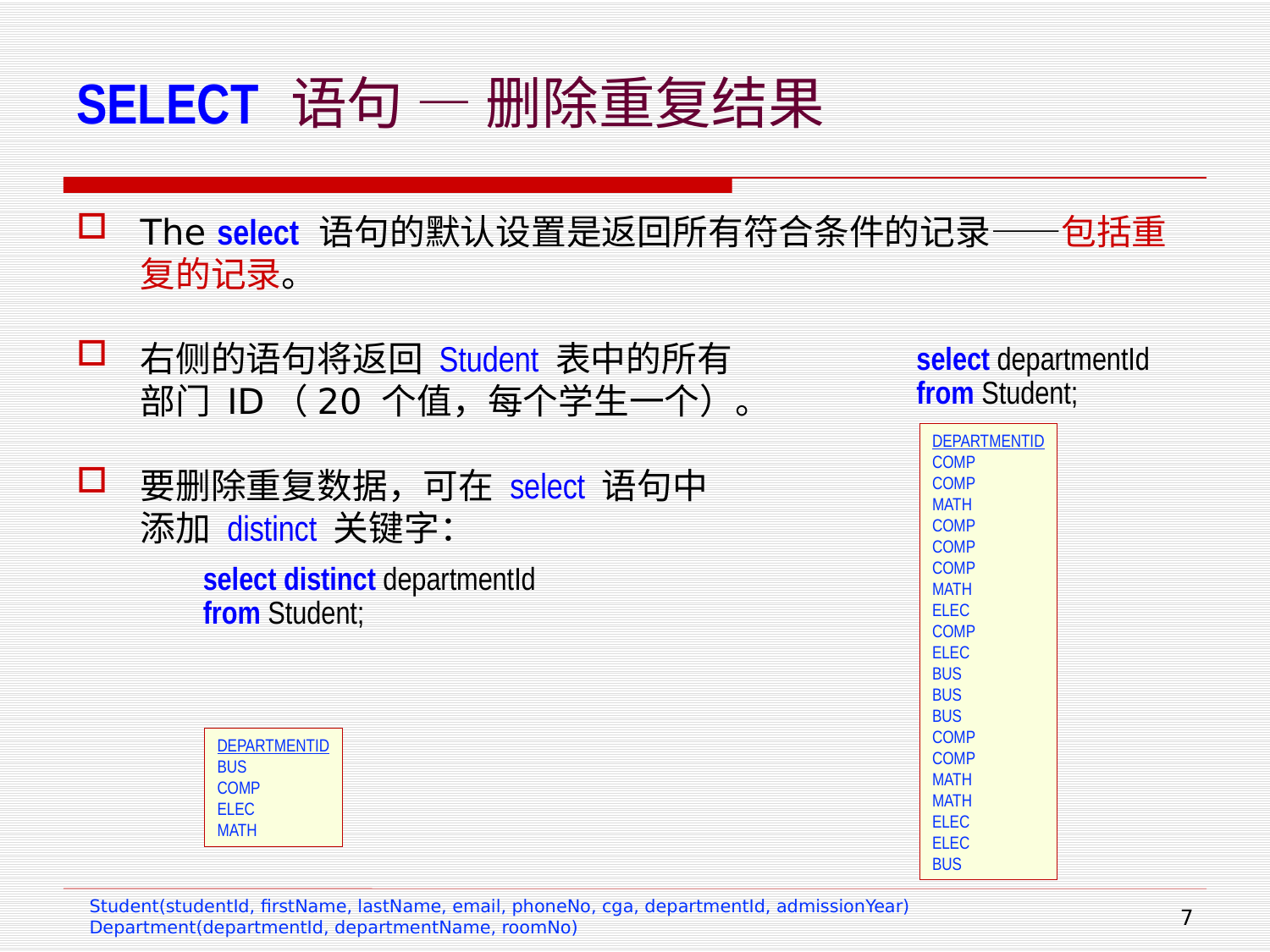

# SELECT 语句 — 删除重复结果
The select 语句的默认设置是返回所有符合条件的记录——包括重复的记录。
右侧的语句将返回 Student 表中的所有
部门 ID（20 个值，每个学生一个）。
要删除重复数据，可在 select 语句中
添加 distinct 关键字：
select distinct departmentId
from Student;
select departmentId
from Student;
DEPARTMENTID
COMP
COMP
MATH
COMP
COMP
COMP
MATH
ELEC
COMP
ELEC
BUS
BUS
BUS
COMP
COMP
MATH
MATH
ELEC
ELEC
BUS
DEPARTMENTID
BUS
COMP
ELEC
MATH
Student(studentId, firstName, lastName, email, phoneNo, cga, departmentId, admissionYear)
Department(departmentId, departmentName, roomNo)
7